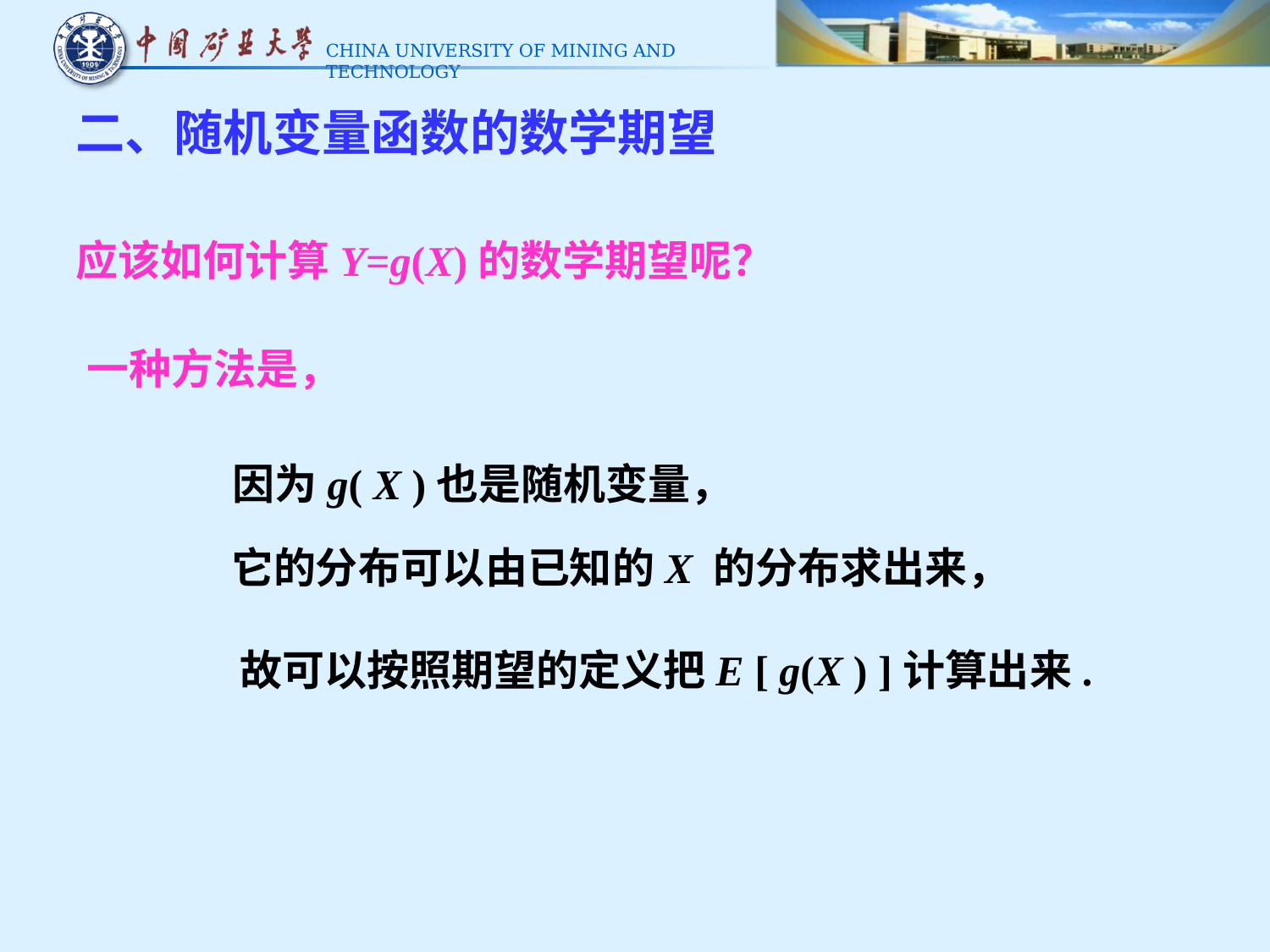

二、随机变量函数的数学期望
应该如何计算Y=g(X)的数学期望呢？
一种方法是，
因为g( X )也是随机变量，
它的分布可以由已知的X 的分布求出来，
故可以按照期望的定义把E [ g(X ) ]计算出来.